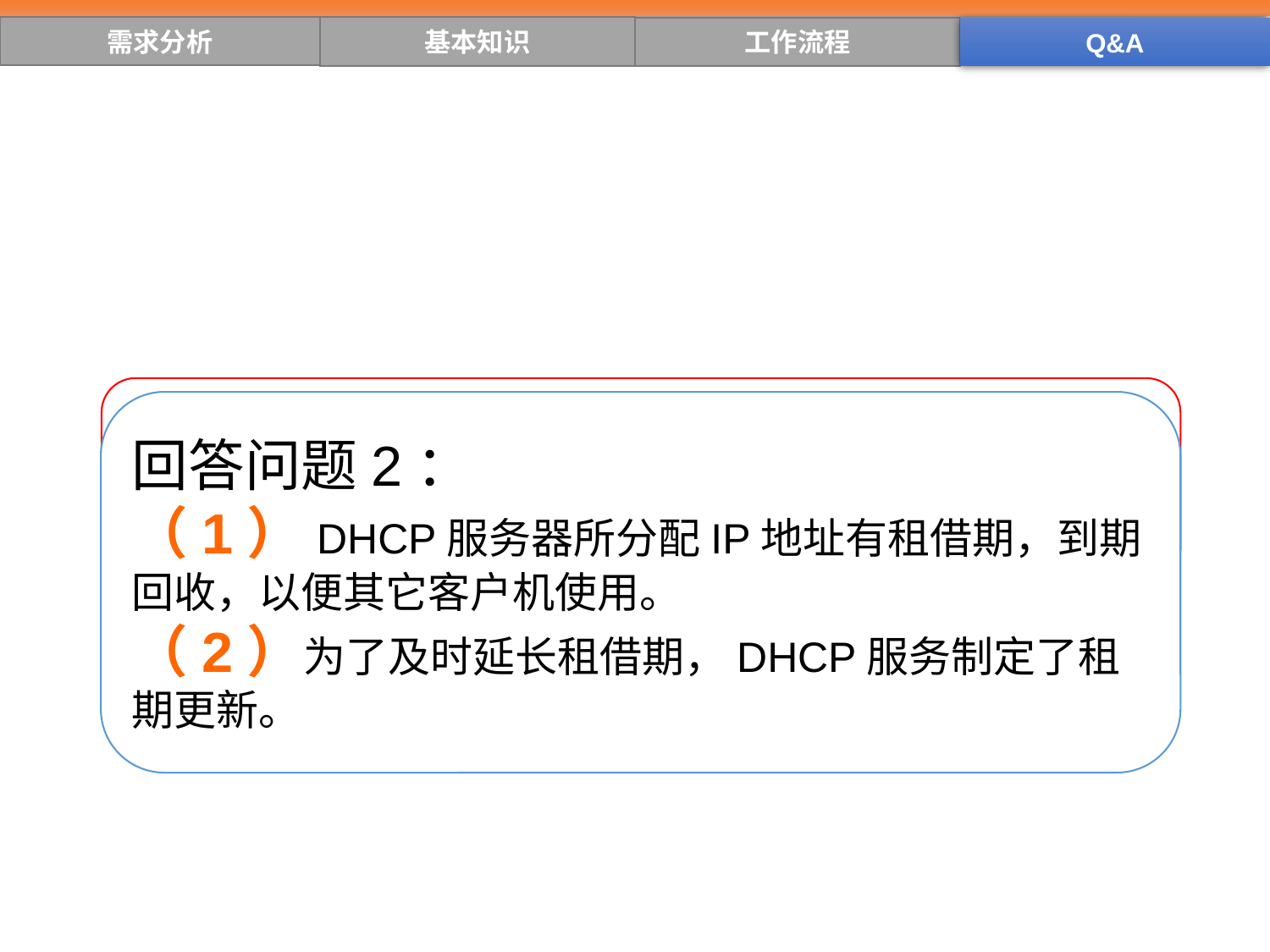

需求分析
基本知识
工作流程
Q&A
问题2：DHCP服务器分的IP地址是否可以长期固定使用？
回答问题2：
（1）DHCP服务器所分配IP地址有租借期，到期回收，以便其它客户机使用。
（2）为了及时延长租借期，DHCP服务制定了租期更新。